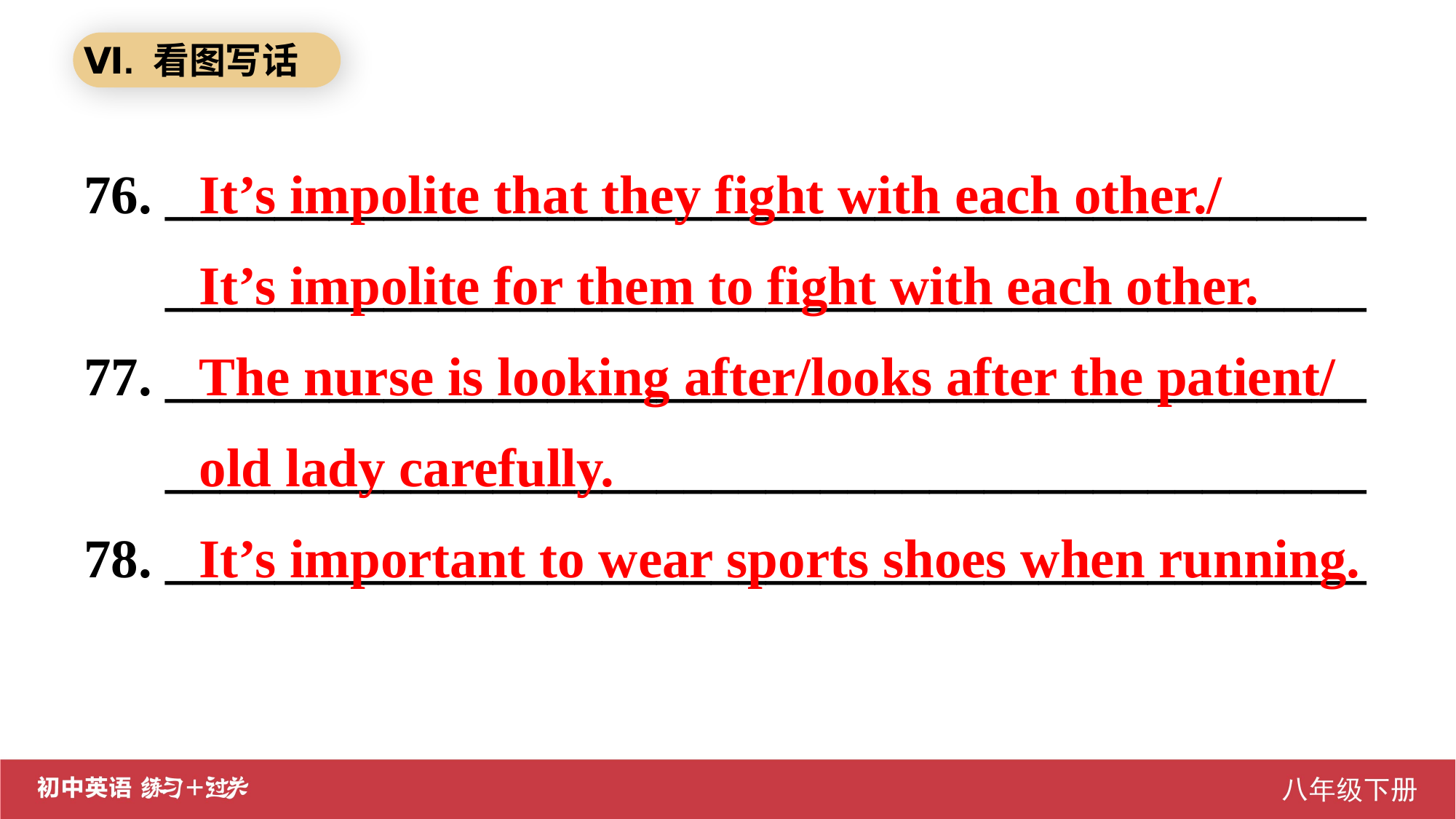

Ⅵ. 看图写话
76. ____________________________________________
      ____________________________________________
77. ____________________________________________
      ____________________________________________
78. ____________________________________________

It’s impolite that they fight with each other./
It’s impolite for them to fight with each other.
The nurse is looking after/looks after the patient/
old lady carefully.
It’s important to wear sports shoes when running.